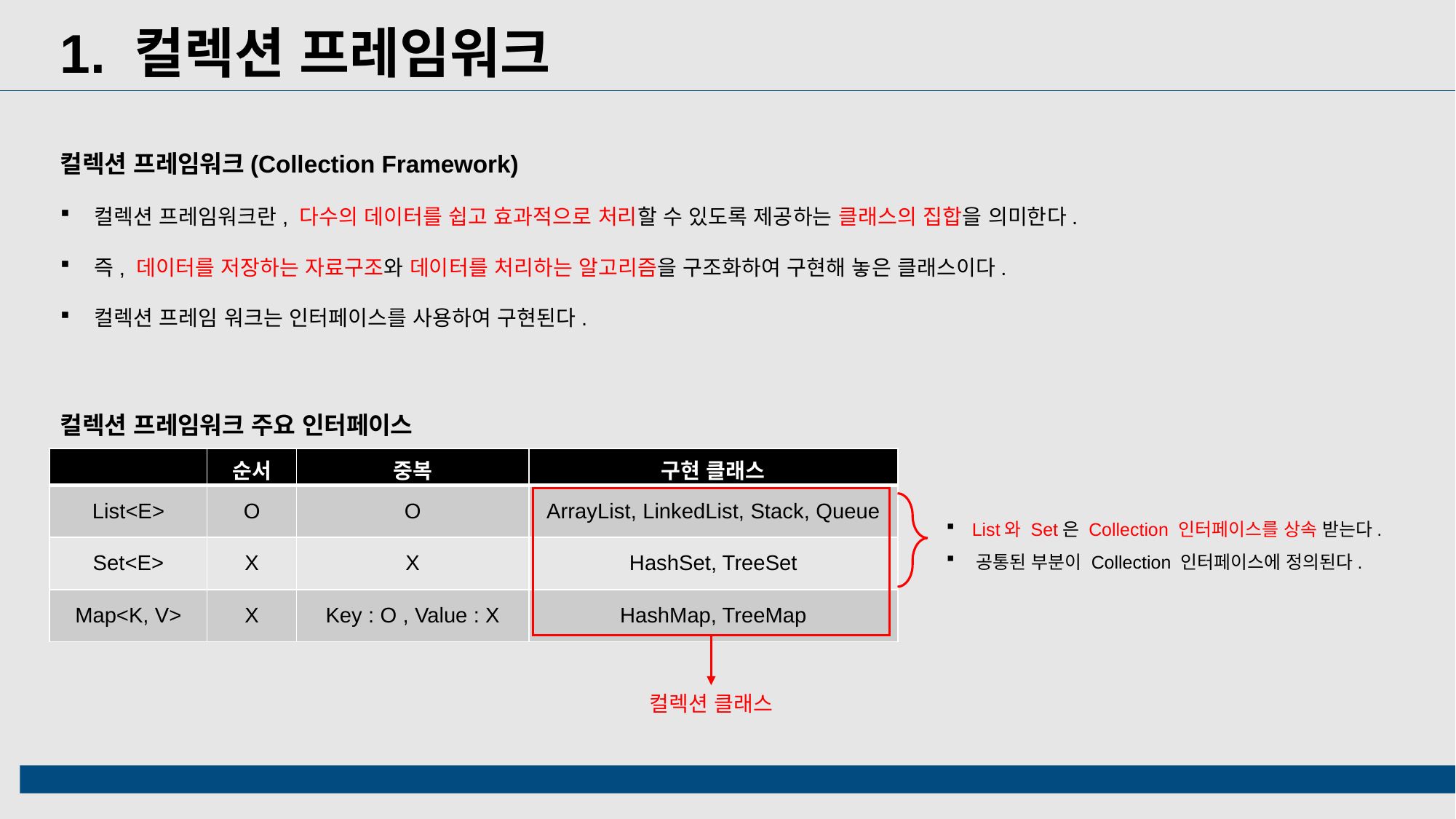

1. 컬렉션 프레임워크
컬렉션 프레임워크(Collection Framework)
컬렉션 프레임워크란, 다수의 데이터를 쉽고 효과적으로 처리할 수 있도록 제공하는 클래스의 집합을 의미한다.
즉, 데이터를 저장하는 자료구조와 데이터를 처리하는 알고리즘을 구조화하여 구현해 놓은 클래스이다.
컬렉션 프레임 워크는 인터페이스를 사용하여 구현된다.

컬렉션 프레임워크 주요 인터페이스
|  | 순서 | 중복 | 구현 클래스 |
| --- | --- | --- | --- |
| List<E> | O | O | ArrayList, LinkedList, Stack, Queue |
| Set<E> | X | X | HashSet, TreeSet |
| Map<K, V> | X | Key : O , Value : X | HashMap, TreeMap |

 List와 Set은 Collection 인터페이스를 상속 받는다.
 공통된 부분이 Collection 인터페이스에 정의된다.
컬렉션 클래스